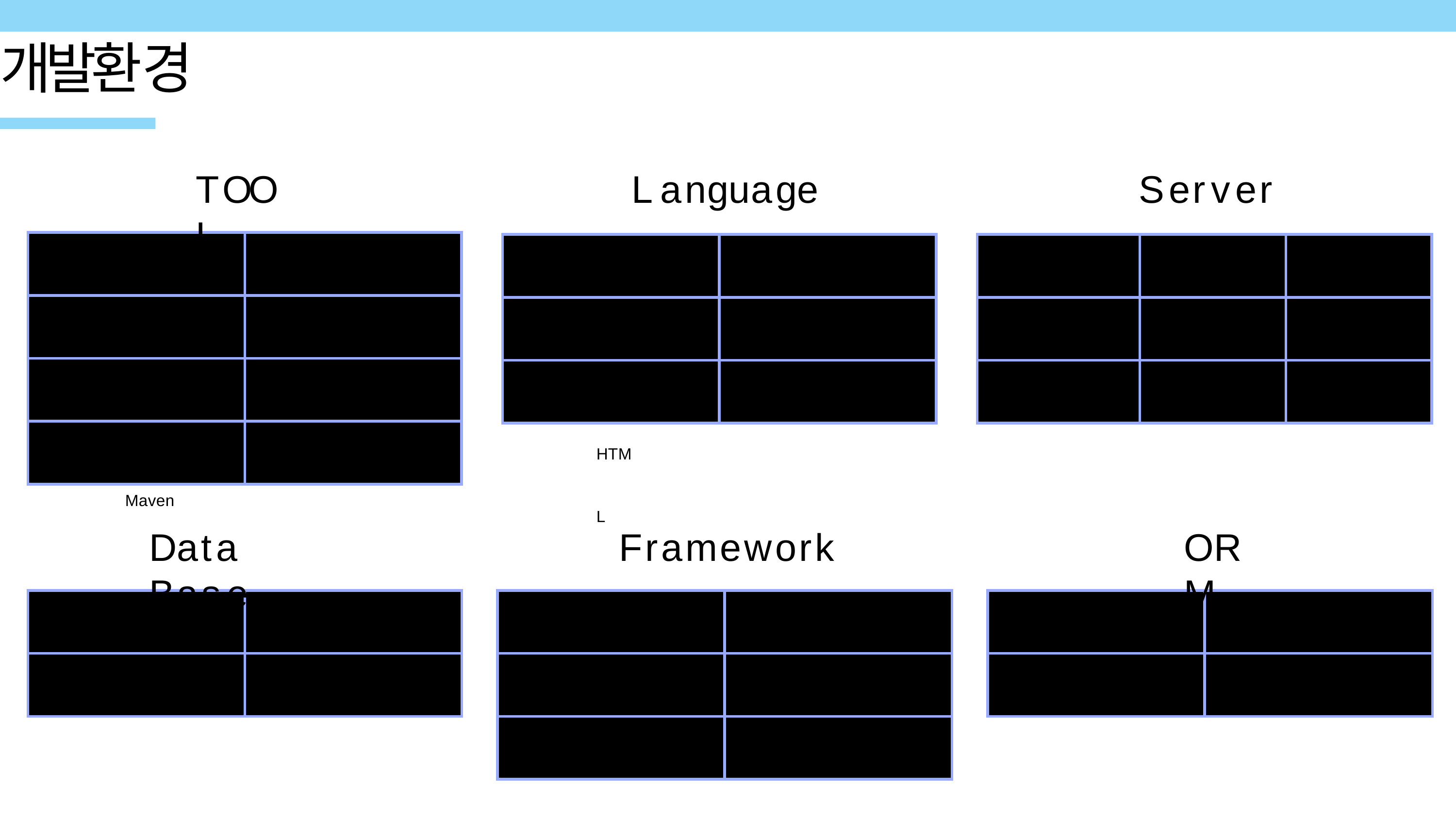

# 개발환경
TOOL
Language
Server
|  |  |
| --- | --- |
|  |  |
|  |  |
|  |  |
|  |  |
| --- | --- |
|  |  |
|  |  |
|  |  |  |
| --- | --- | --- |
|  |  |  |
|  |  |  |
구분
이클립스  SQL Developer

Maven
버전

3.9

17.4.1

3.10.1
구분
JAVA  HTML
버전

4.3.25

5
구분
tomcat  SVN
버전

8.5

11.2.0.1.0
용도

WAS

형상관리
Data Base
Framework
ORM
|  |  |
| --- | --- |
|  |  |
|  |  |
| --- | --- |
|  |  |
|  |  |
|  |  |
| --- | --- |
|  |  |
구분

Oracle
버전

11.2.0.1.0
구분
Spring  BootStrap
버전

4.3.25

5.1
구분

MyBatis
버전

3.5.9